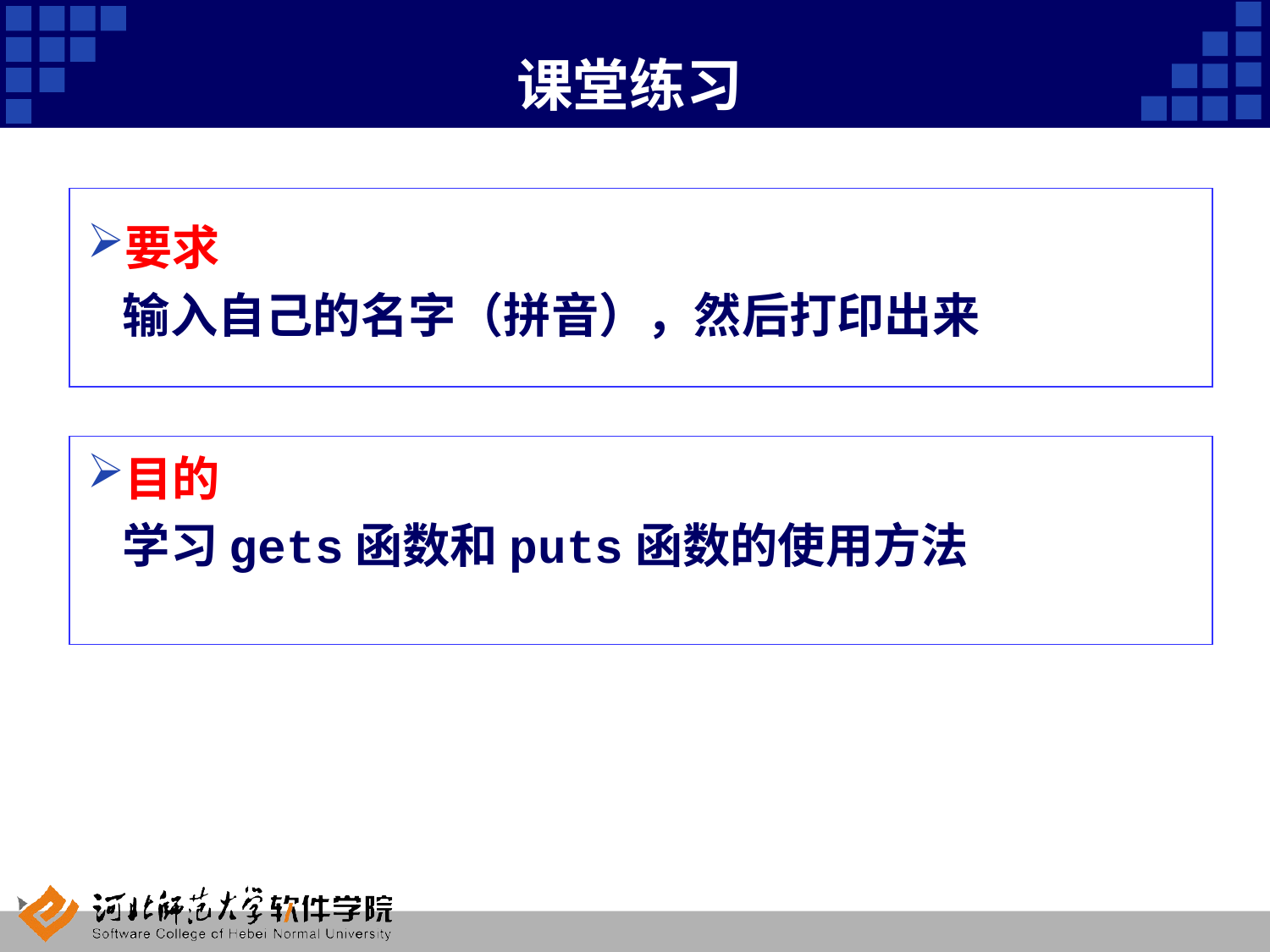

# 课堂练习

要求
	输入自己的名字（拼音），然后打印出来
目的
	学习gets函数和puts函数的使用方法